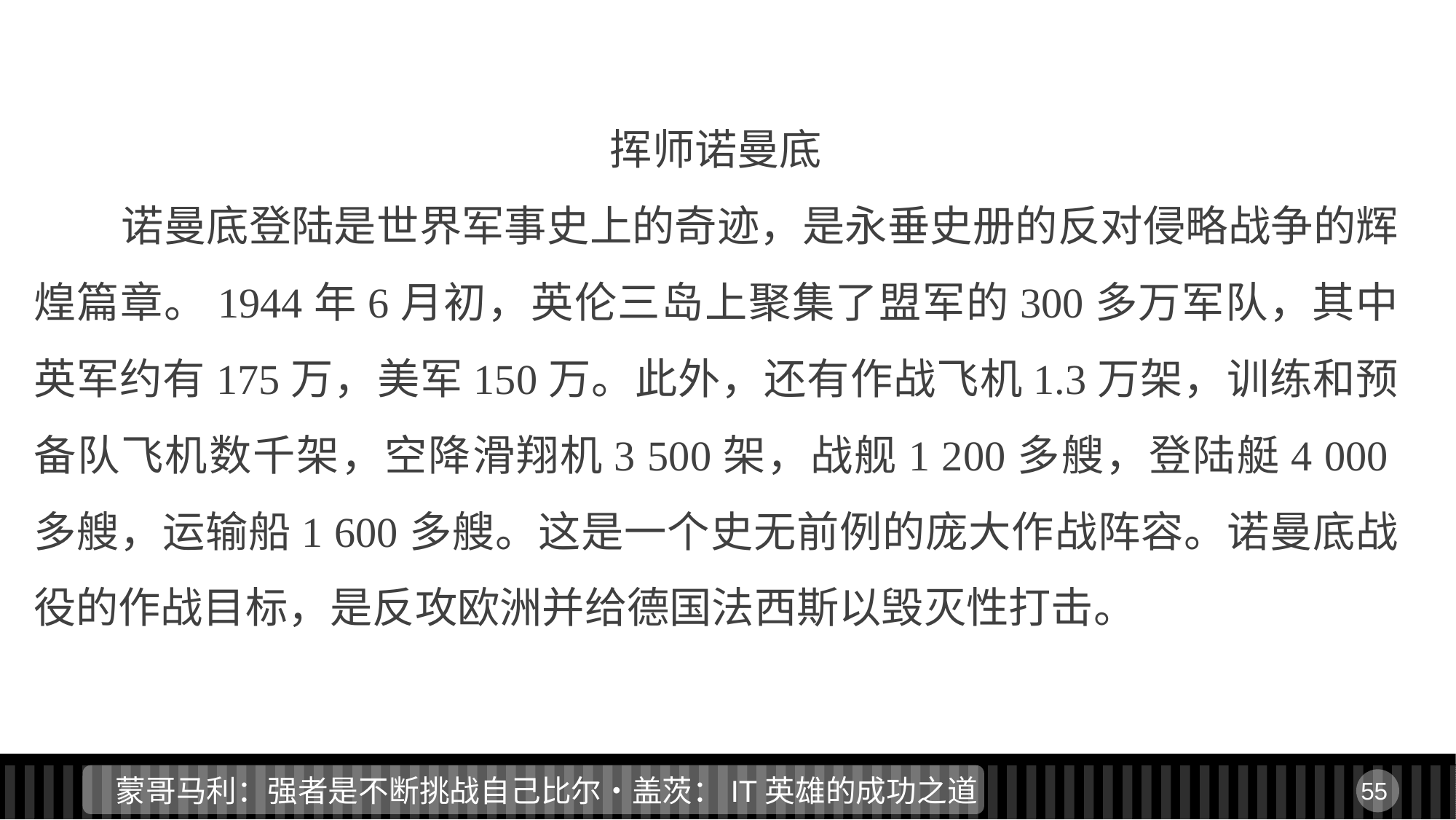

挥师诺曼底
        诺曼底登陆是世界军事史上的奇迹，是永垂史册的反对侵略战争的辉煌篇章。1944年6月初，英伦三岛上聚集了盟军的300多万军队，其中英军约有175万，美军150万。此外，还有作战飞机1.3万架，训练和预备队飞机数千架，空降滑翔机3 500架，战舰1 200多艘，登陆艇4 000多艘，运输船1 600多艘。这是一个史无前例的庞大作战阵容。诺曼底战役的作战目标，是反攻欧洲并给德国法西斯以毁灭性打击。